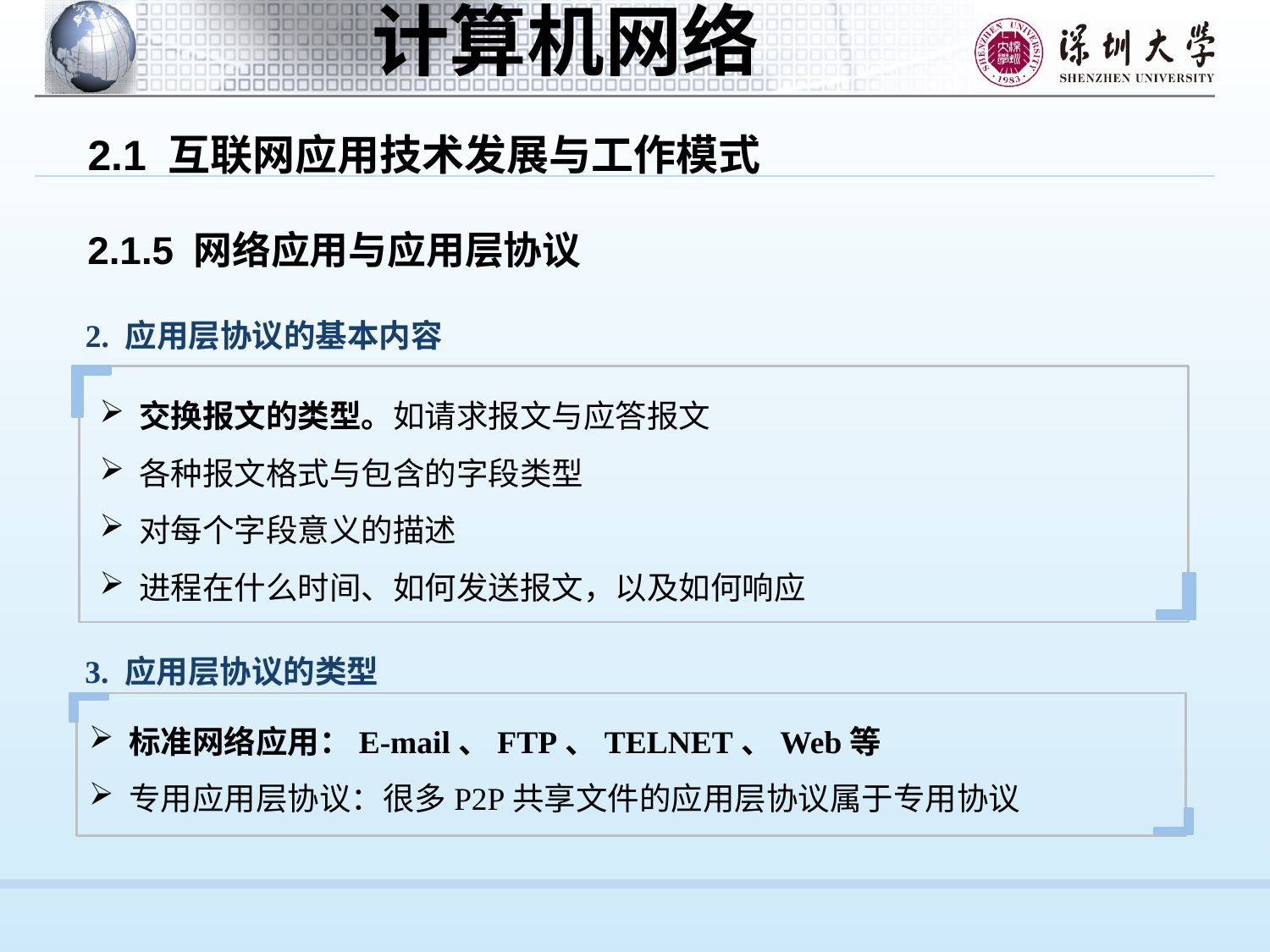

2.1 互联网应用技术发展与工作模式
2.1.5 网络应用与应用层协议
2. 应用层协议的基本内容

交换报文的类型。如请求报文与应答报文
各种报文格式与包含的字段类型
对每个字段意义的描述
进程在什么时间、如何发送报文，以及如何响应
3. 应用层协议的类型

标准网络应用：E-mail、FTP、TELNET、Web等
专用应用层协议：很多P2P共享文件的应用层协议属于专用协议